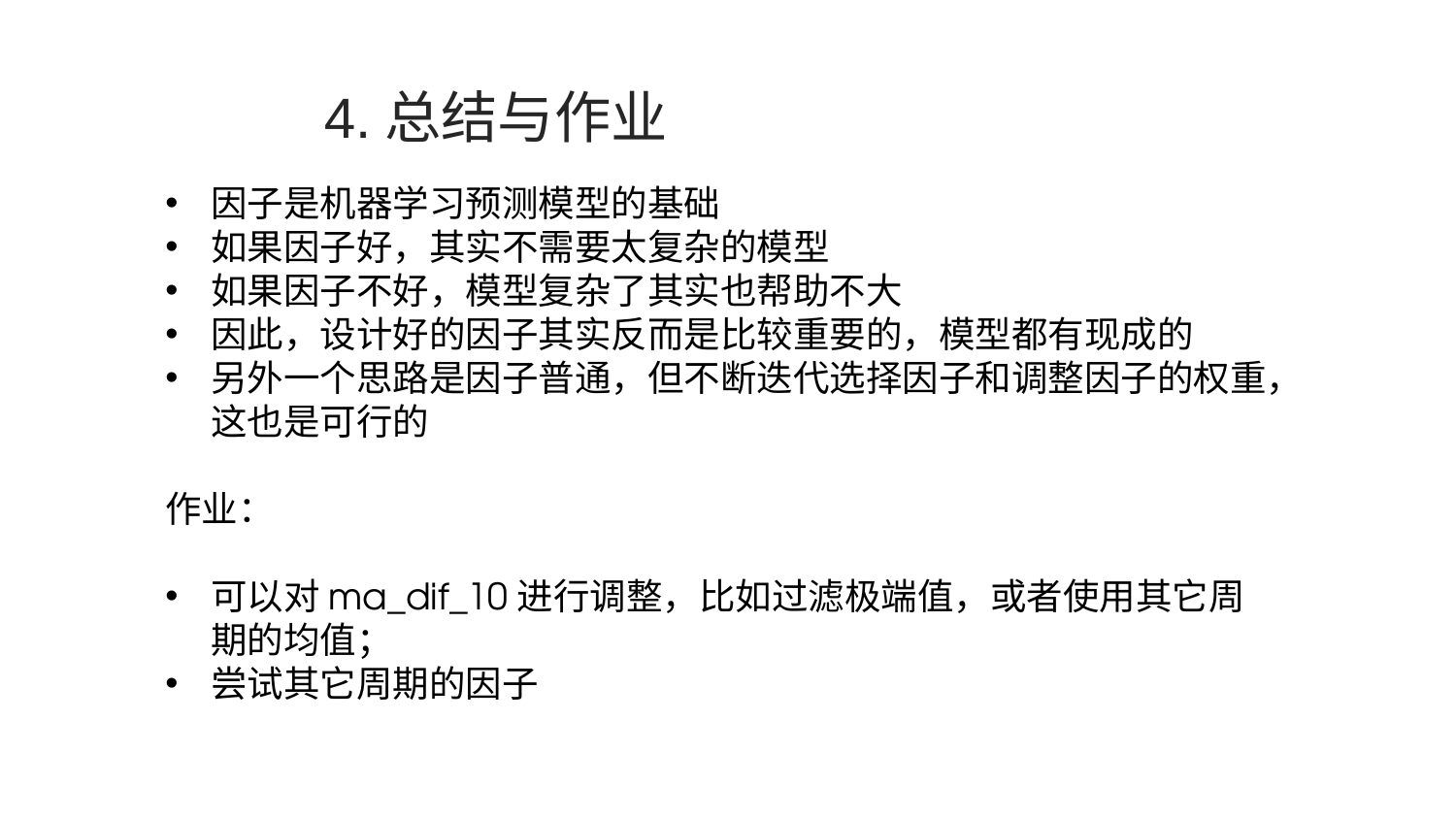

4.总结与作业
因子是机器学习预测模型的基础
如果因子好，其实不需要太复杂的模型
如果因子不好，模型复杂了其实也帮助不大
因此，设计好的因子其实反而是比较重要的，模型都有现成的
另外一个思路是因子普通，但不断迭代选择因子和调整因子的权重，这也是可行的

作业：

可以对ma_dif_10进行调整，比如过滤极端值，或者使用其它周期的均值；
尝试其它周期的因子